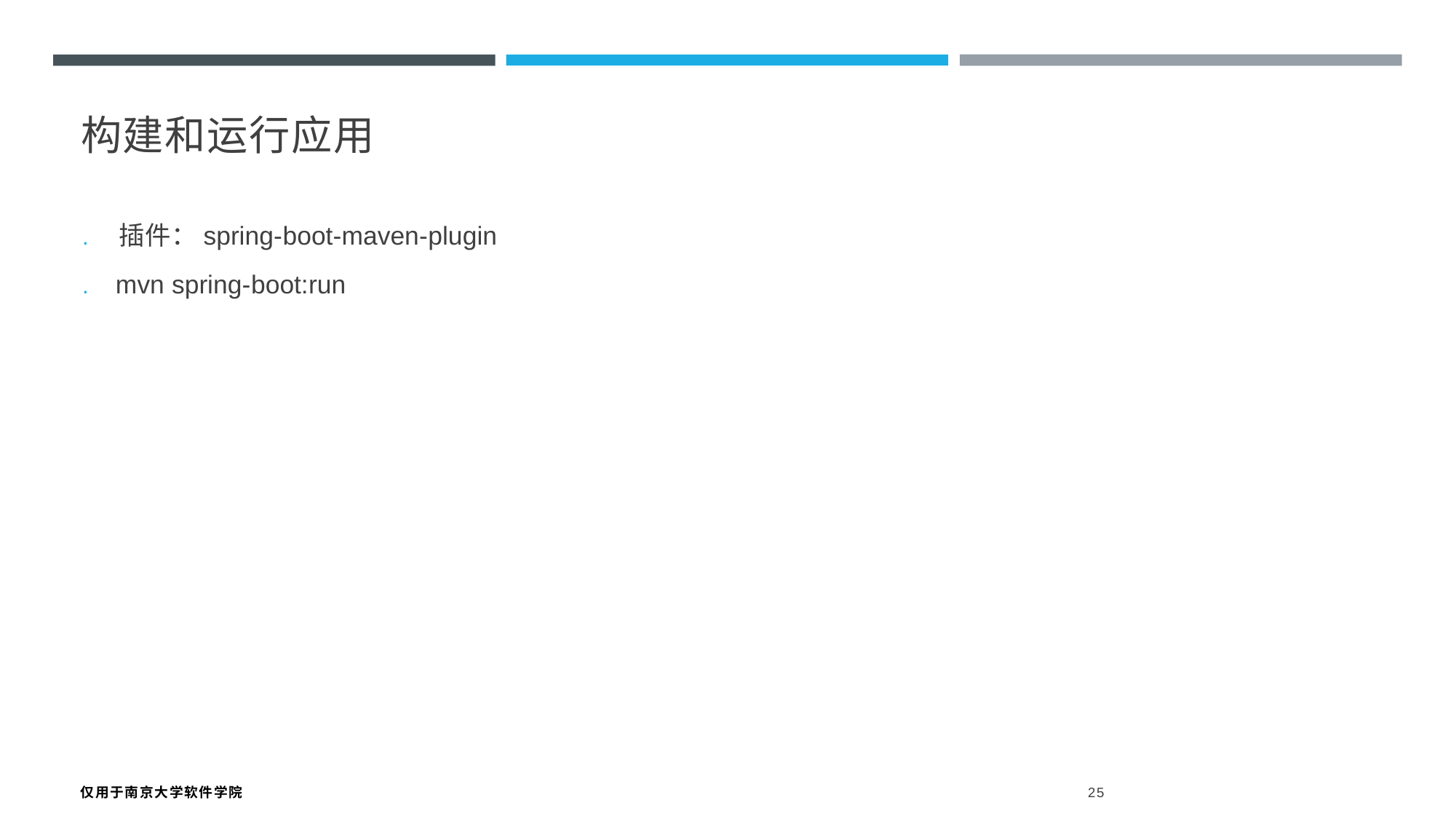

构建和运行应用

.   插件：spring-boot-maven-plugin

.    mvn spring-boot:run

仅用于南京大学软件学院                                                                                                                                                                                                                                                                                25